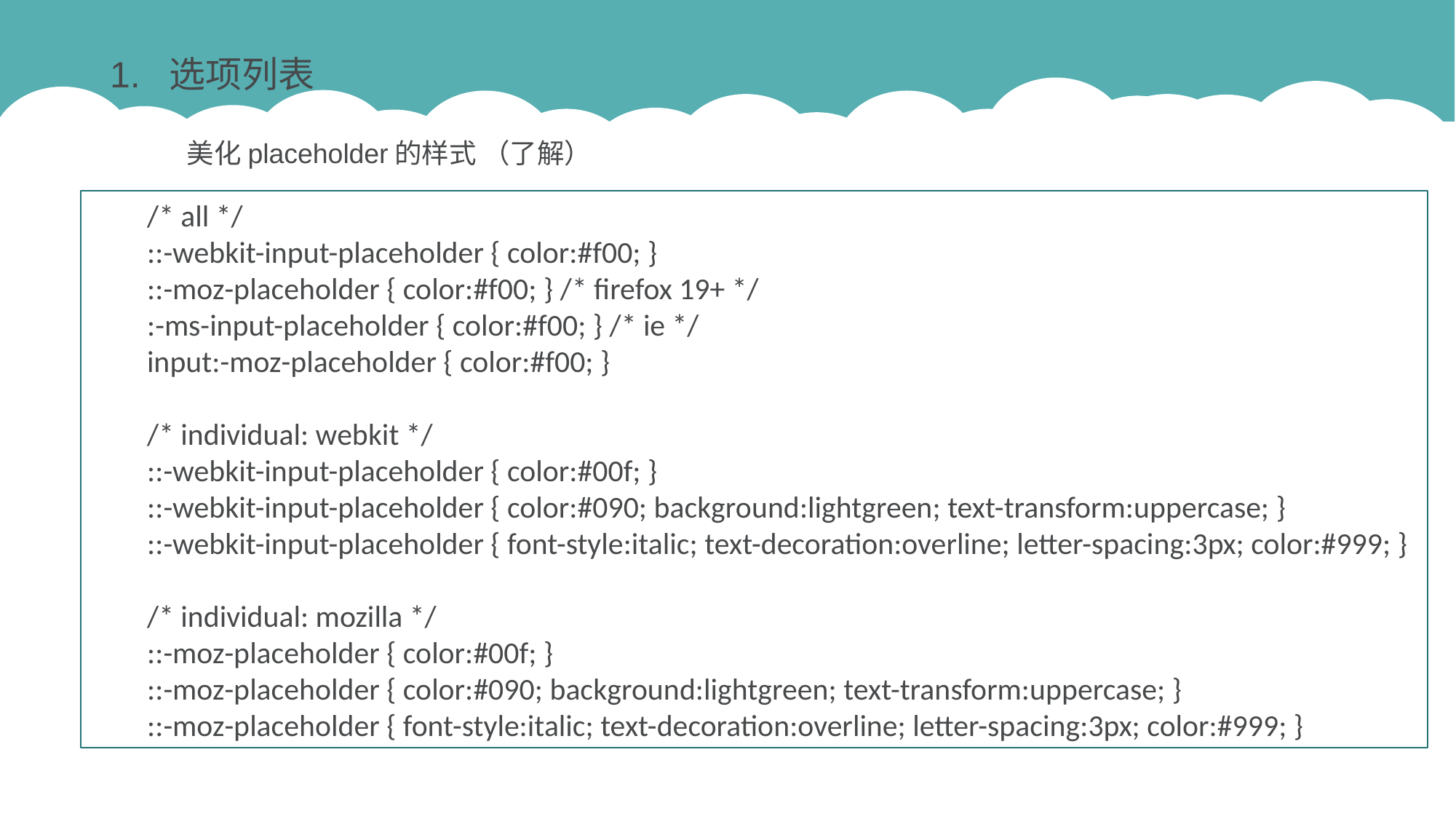

1.  选项列表
美化placeholder的样式 （了解）
        /* all */
        ::-webkit-input-placeholder { color:#f00; }
        ::-moz-placeholder { color:#f00; } /* firefox 19+ */
        :-ms-input-placeholder { color:#f00; } /* ie */
        input:-moz-placeholder { color:#f00; }

        /* individual: webkit */
        ::-webkit-input-placeholder { color:#00f; }
        ::-webkit-input-placeholder { color:#090; background:lightgreen; text-transform:uppercase; }
        ::-webkit-input-placeholder { font-style:italic; text-decoration:overline; letter-spacing:3px; color:#999; }

        /* individual: mozilla */
        ::-moz-placeholder { color:#00f; }
        ::-moz-placeholder { color:#090; background:lightgreen; text-transform:uppercase; }
        ::-moz-placeholder { font-style:italic; text-decoration:overline; letter-spacing:3px; color:#999; }